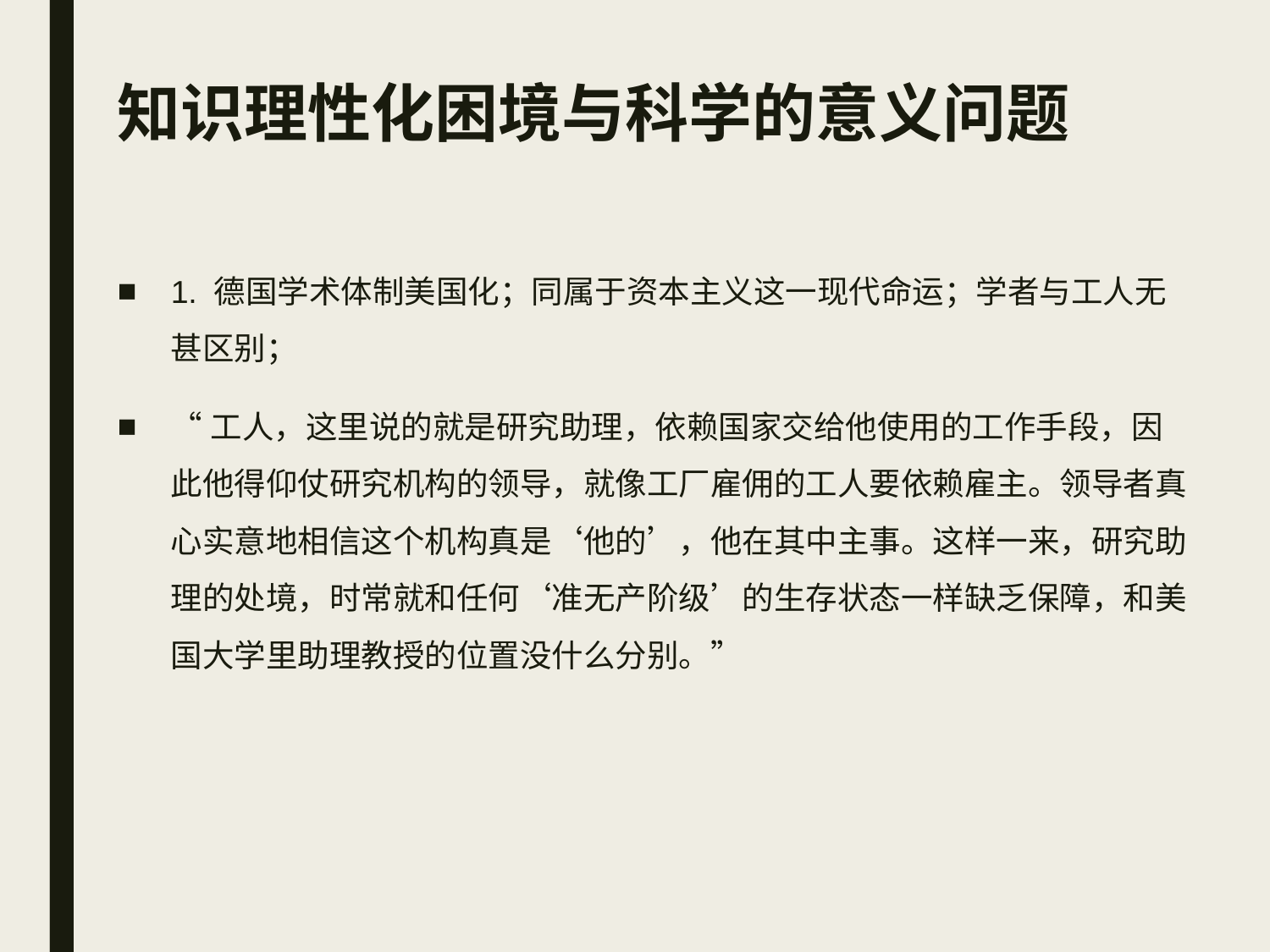

# 知识理性化困境与科学的意义问题
1. 德国学术体制美国化；同属于资本主义这一现代命运；学者与工人无甚区别；
“工人，这里说的就是研究助理，依赖国家交给他使用的工作手段，因此他得仰仗研究机构的领导，就像工厂雇佣的工人要依赖雇主。领导者真心实意地相信这个机构真是‘他的’，他在其中主事。这样一来，研究助理的处境，时常就和任何‘准无产阶级’的生存状态一样缺乏保障，和美国大学里助理教授的位置没什么分别。”